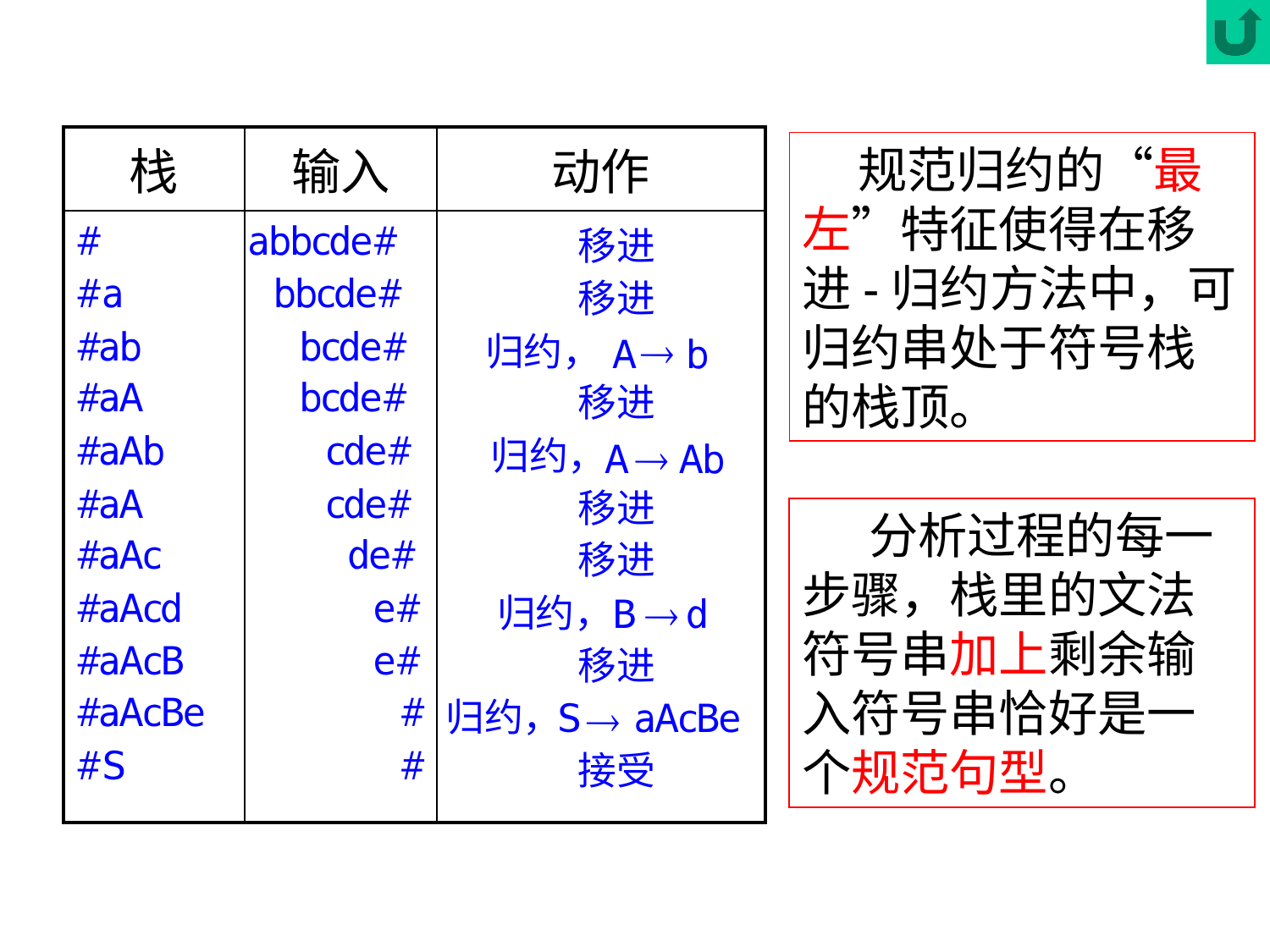

| 栈 | 输入 | 动作 |
| --- | --- | --- |
|  |  |  |
    规范归约的“最左”特征使得在移进-归约方法中，可归约串处于符号栈的栈顶。
#
abbcde#
移进
#a
bbcde#
移进
→
归约，
A
b
#
ab
bcde#
#
aA
bcde#
移进
→
归约，
A
Ab
#
aAb
cde#
#
aA
cde#
移进
#
aAc
de#
移进
→
归约，
B
d
#
aAcd
e#
#
aAcB
e#
移进
→
#
aAcBe
#
归约，
S
aAcBe
#S
#
接受
     分析过程的每一步骤，栈里的文法符号串加上剩余输入符号串恰好是一个规范句型。